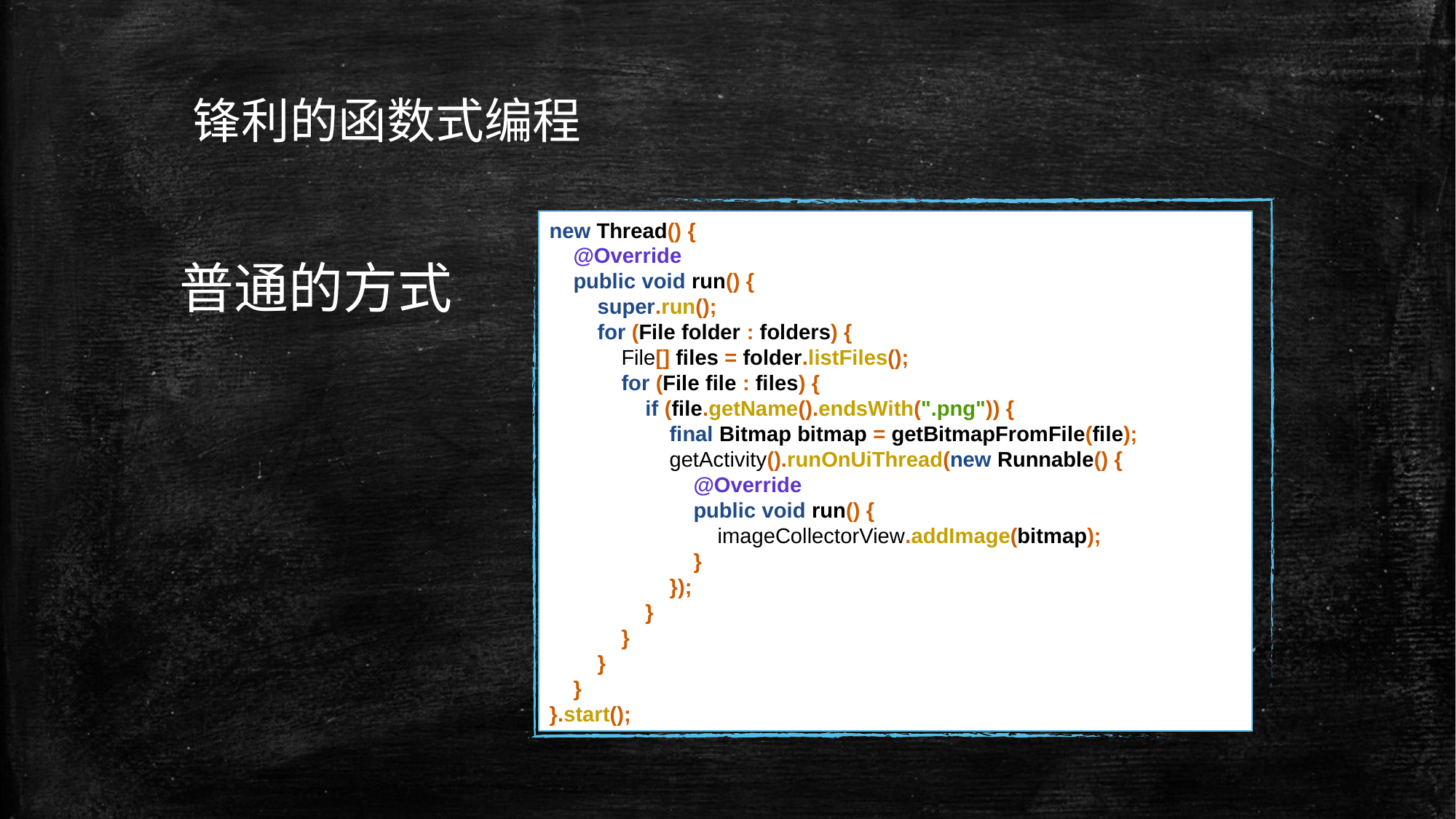

# 锋利的函数式编程
普通的方式
new Thread() {
    @Override
    public void run() {
        super.run();
        for (File folder : folders) {
            File[] files = folder.listFiles();
            for (File file : files) {
                if (file.getName().endsWith(".png")) {
                    final Bitmap bitmap = getBitmapFromFile(file);
                    getActivity().runOnUiThread(new Runnable() {
                        @Override
                        public void run() {
                            imageCollectorView.addImage(bitmap);
                        }
                    });
                }
            }
        }
    }
}.start();